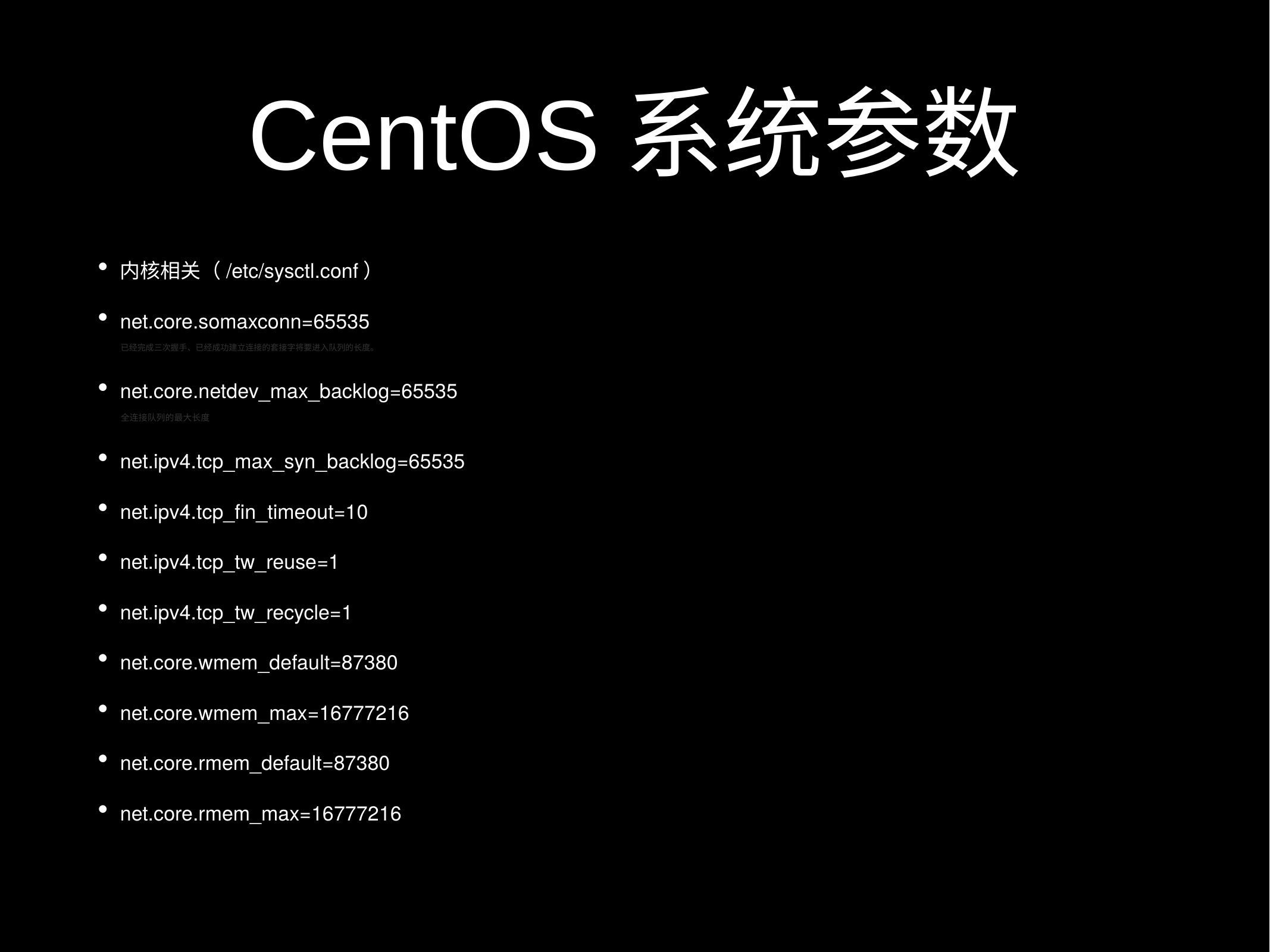

# CentOS系统参数
内核相关（/etc/sysctl.conf）
net.core.somaxconn=65535
已经完成三次握手、已经成功建立连接的套接字将要进入队列的长度。
net.core.netdev_max_backlog=65535
全连接队列的最大长度
net.ipv4.tcp_max_syn_backlog=65535
net.ipv4.tcp_fin_timeout=10
net.ipv4.tcp_tw_reuse=1
net.ipv4.tcp_tw_recycle=1
net.core.wmem_default=87380
net.core.wmem_max=16777216
net.core.rmem_default=87380
net.core.rmem_max=16777216